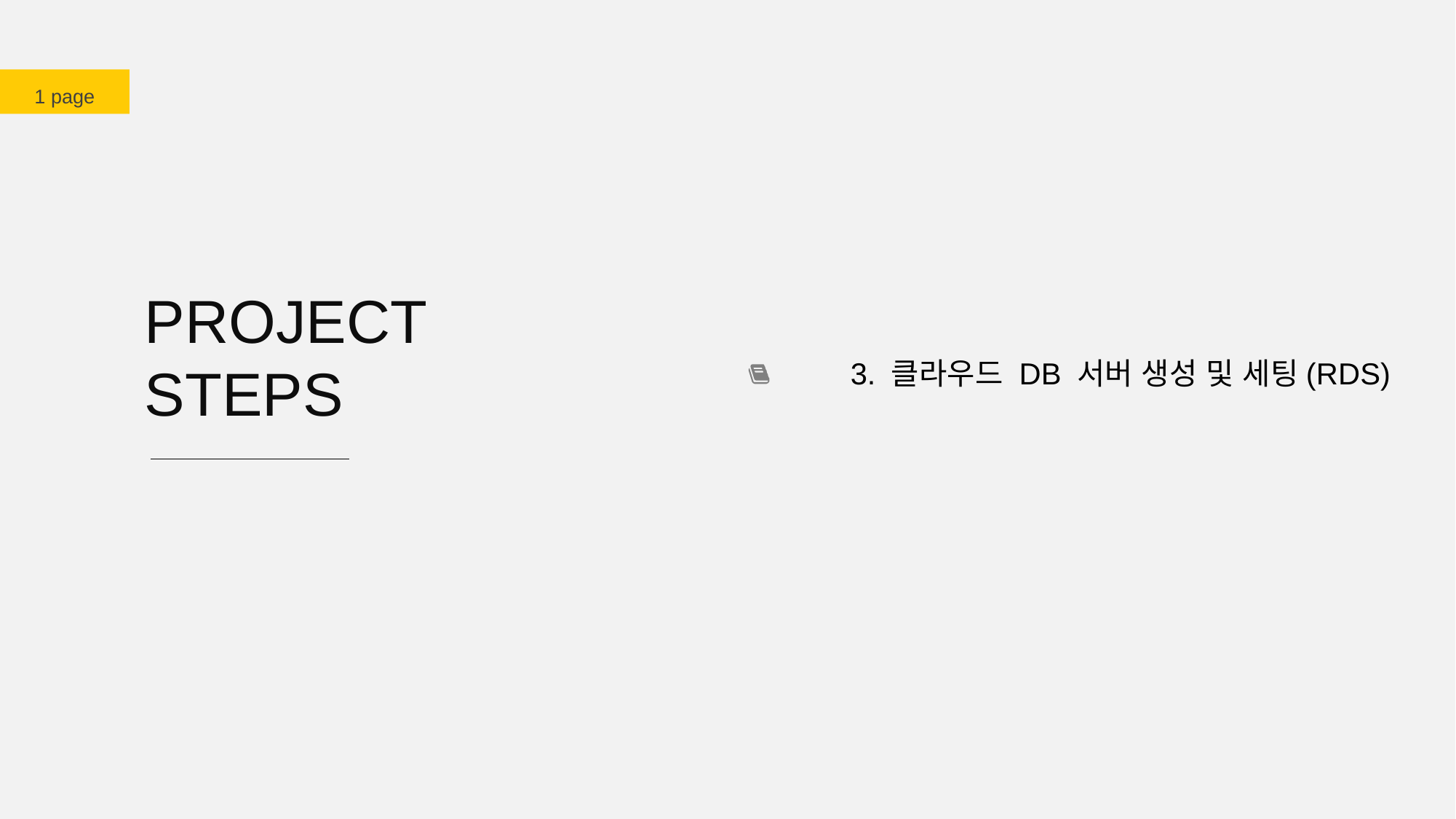

1 page

PROJECT
STEPS
3. 클라우드 DB 서버 생성 및 세팅(RDS)